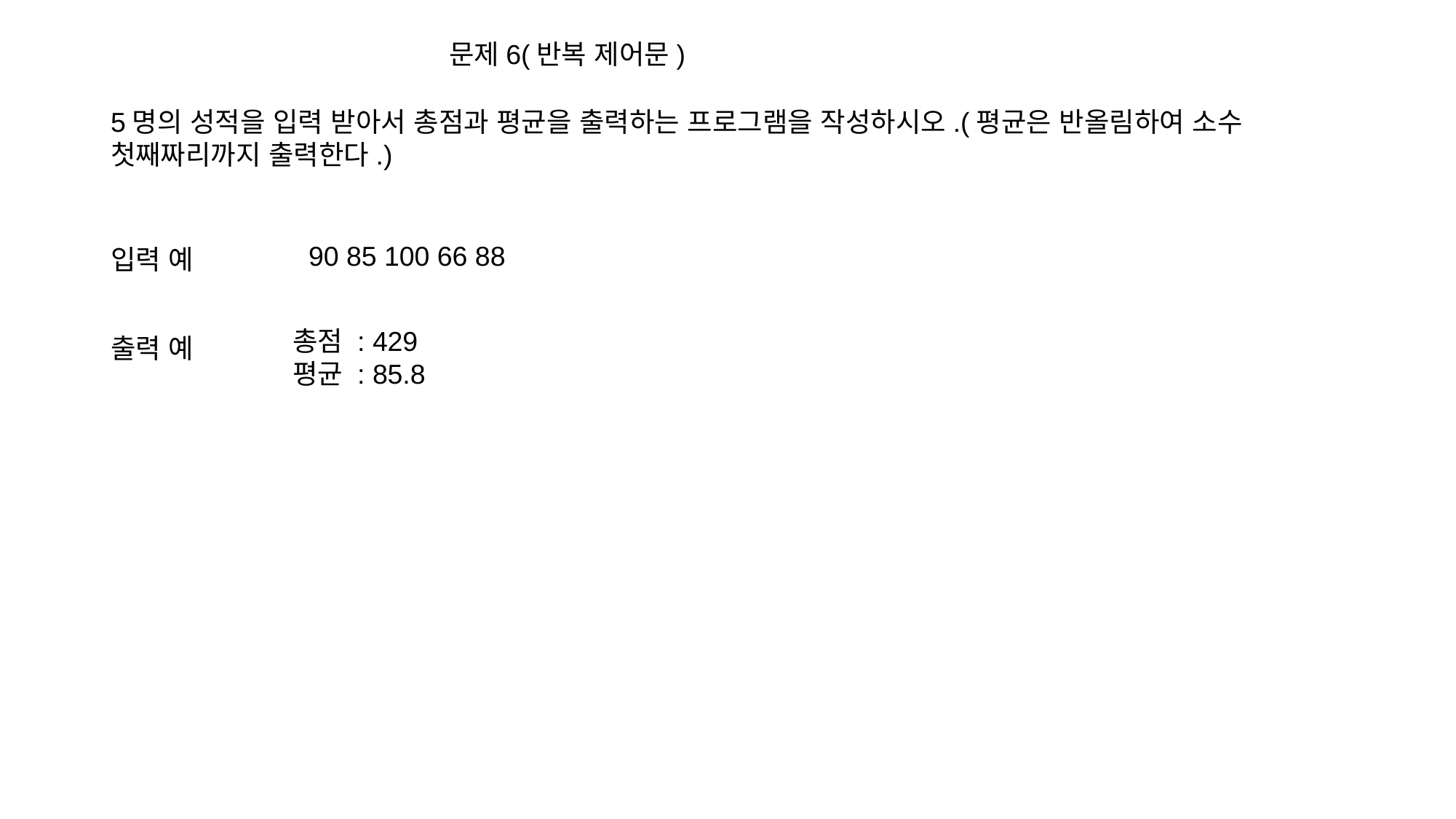

문제6(반복 제어문)
5명의 성적을 입력 받아서 총점과 평균을 출력하는 프로그램을 작성하시오.(평균은 반올림하여 소수
첫째짜리까지 출력한다.)
90 85 100 66 88
입력 예
총점 : 429
평균 : 85.8
출력 예